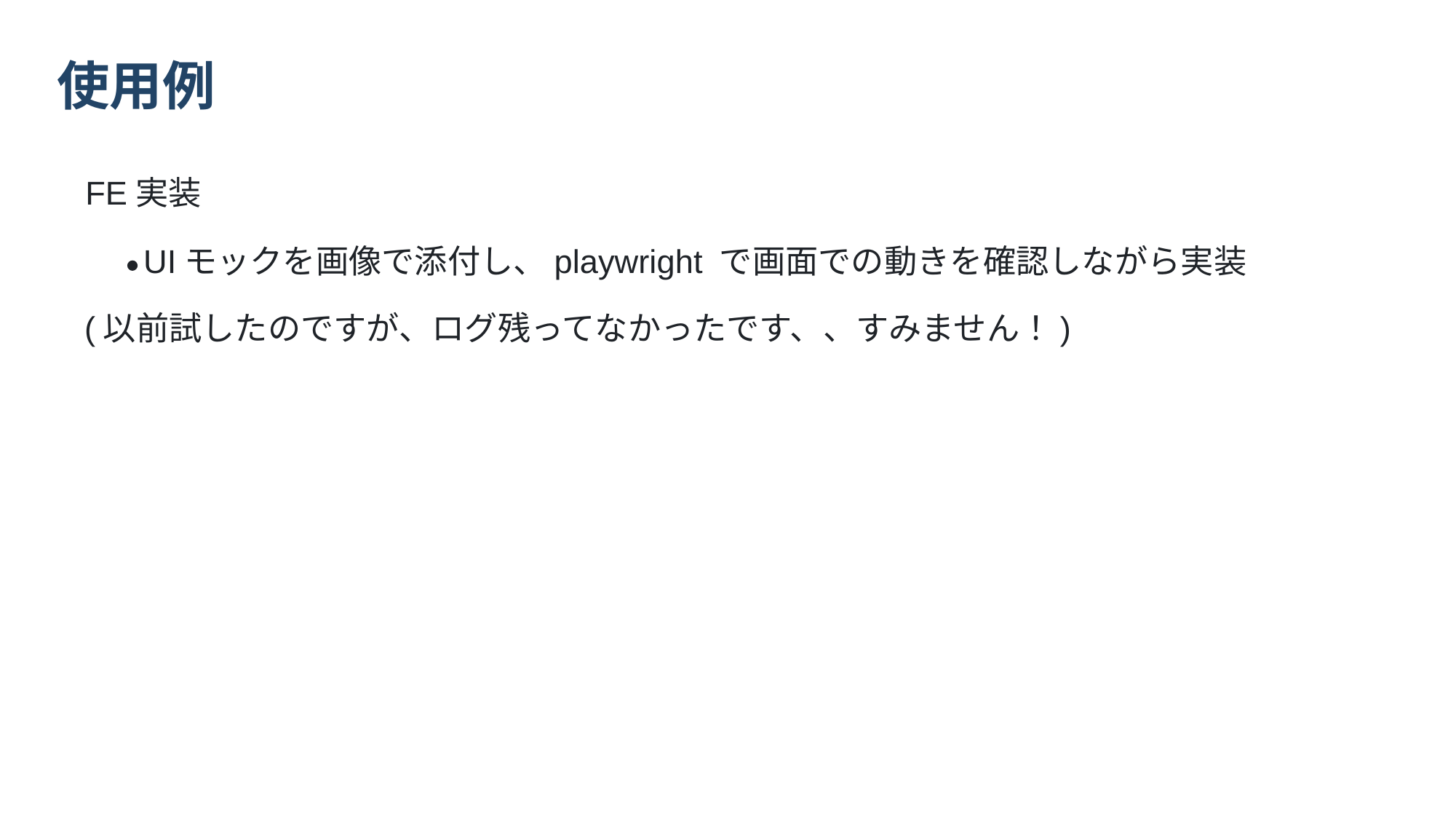

使⽤例
FE実装
UIモックを画像で添付し、playwright で画⾯での動きを確認しながら実装

(以前試したのですが、ログ残ってなかったです、、すみません！)